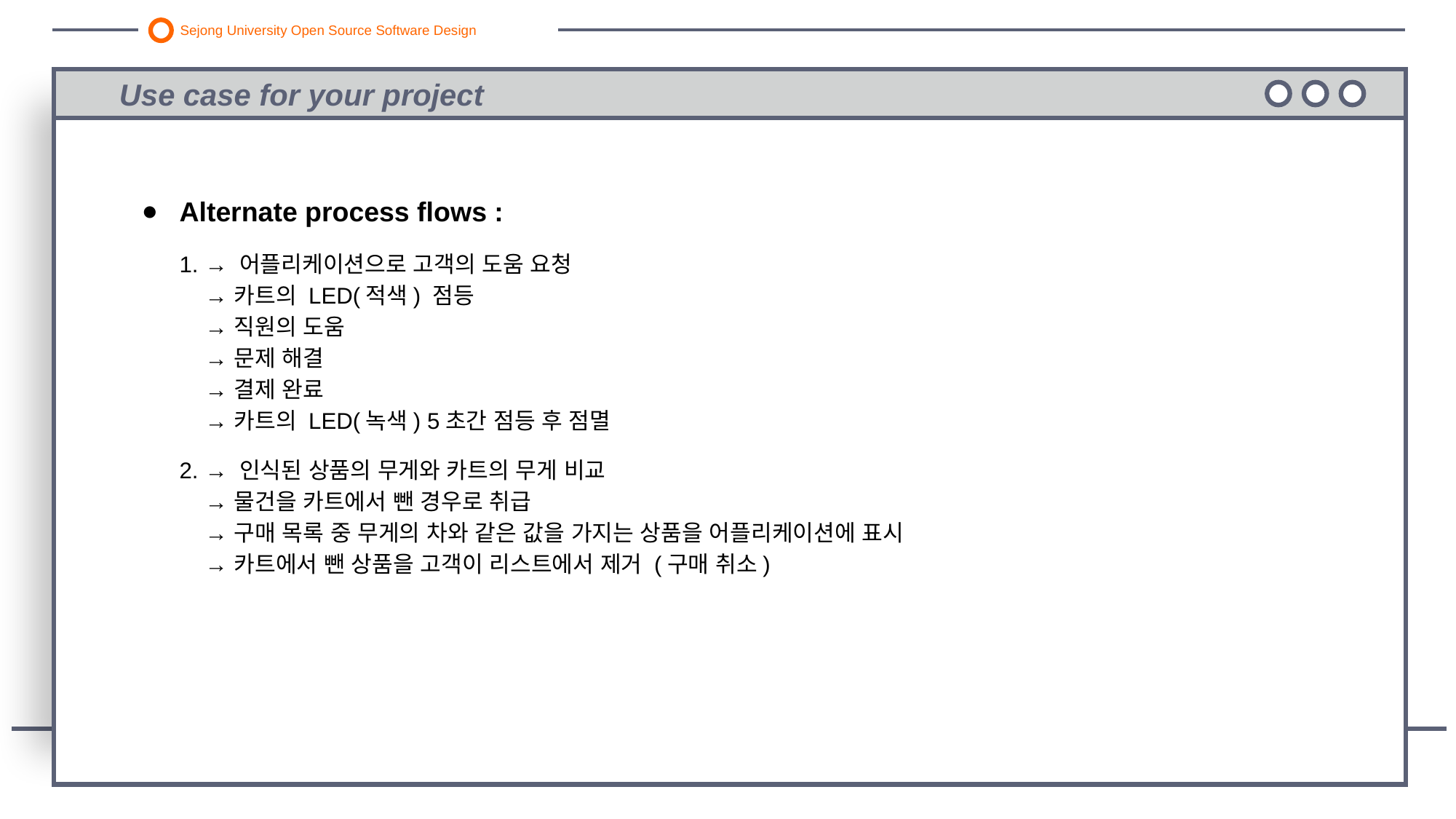

Sejong University Open Source Software Design

Use case for your project

Alternate process flows :
1. → 어플리케이션으로 고객의 도움 요청
    → 카트의 LED(적색) 점등
    → 직원의 도움
    → 문제 해결
    → 결제 완료
    → 카트의 LED(녹색) 5초간 점등 후 점멸
2. → 인식된 상품의 무게와 카트의 무게 비교
    → 물건을 카트에서 뺀 경우로 취급
    → 구매 목록 중 무게의 차와 같은 값을 가지는 상품을 어플리케이션에 표시
    → 카트에서 뺀 상품을 고객이 리스트에서 제거 (구매 취소)